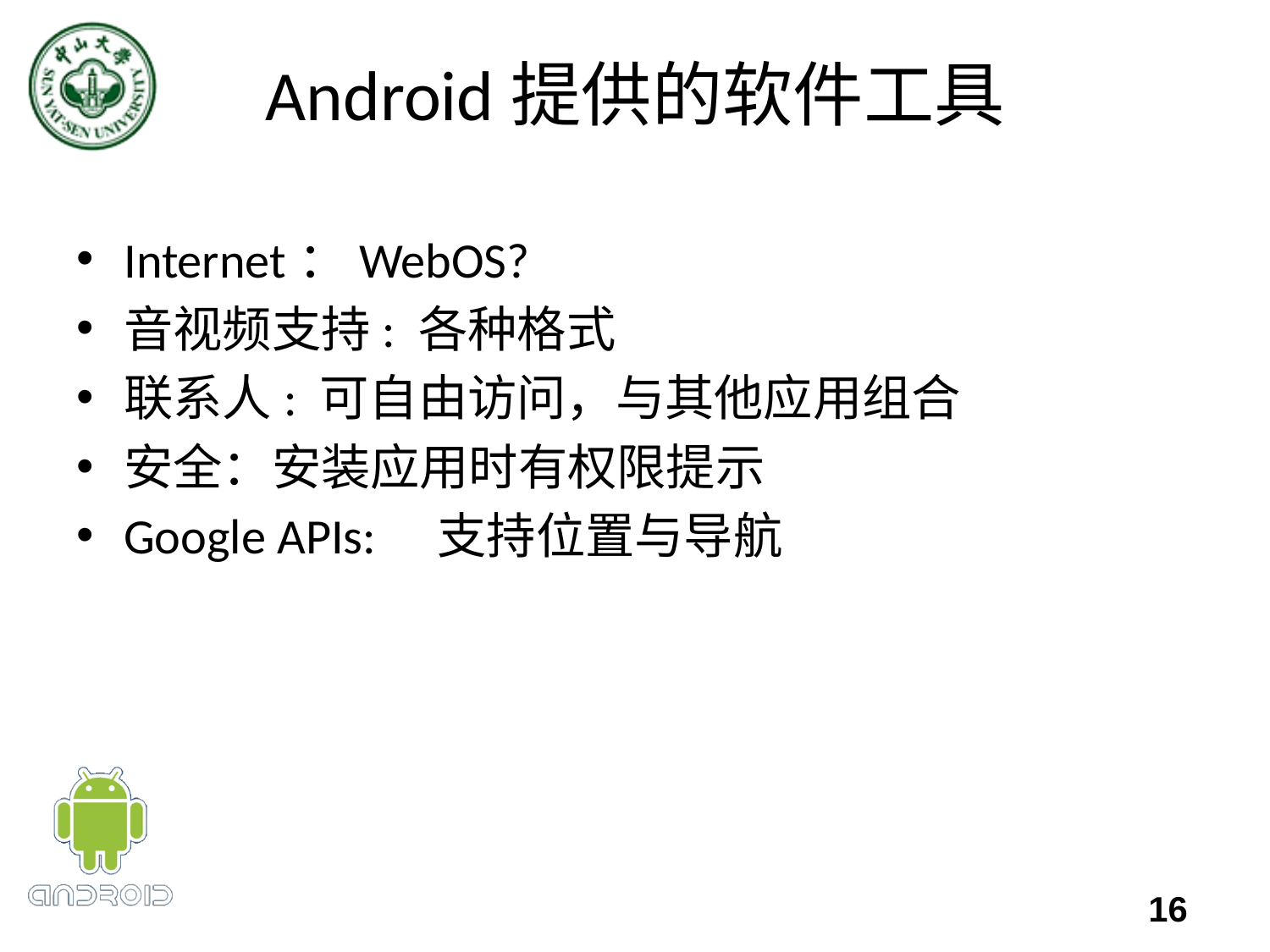

# Android提供的软件工具
Internet：WebOS?
音视频支持: 各种格式
联系人: 可自由访问，与其他应用组合
安全：安装应用时有权限提示
Google APIs:　支持位置与导航
16